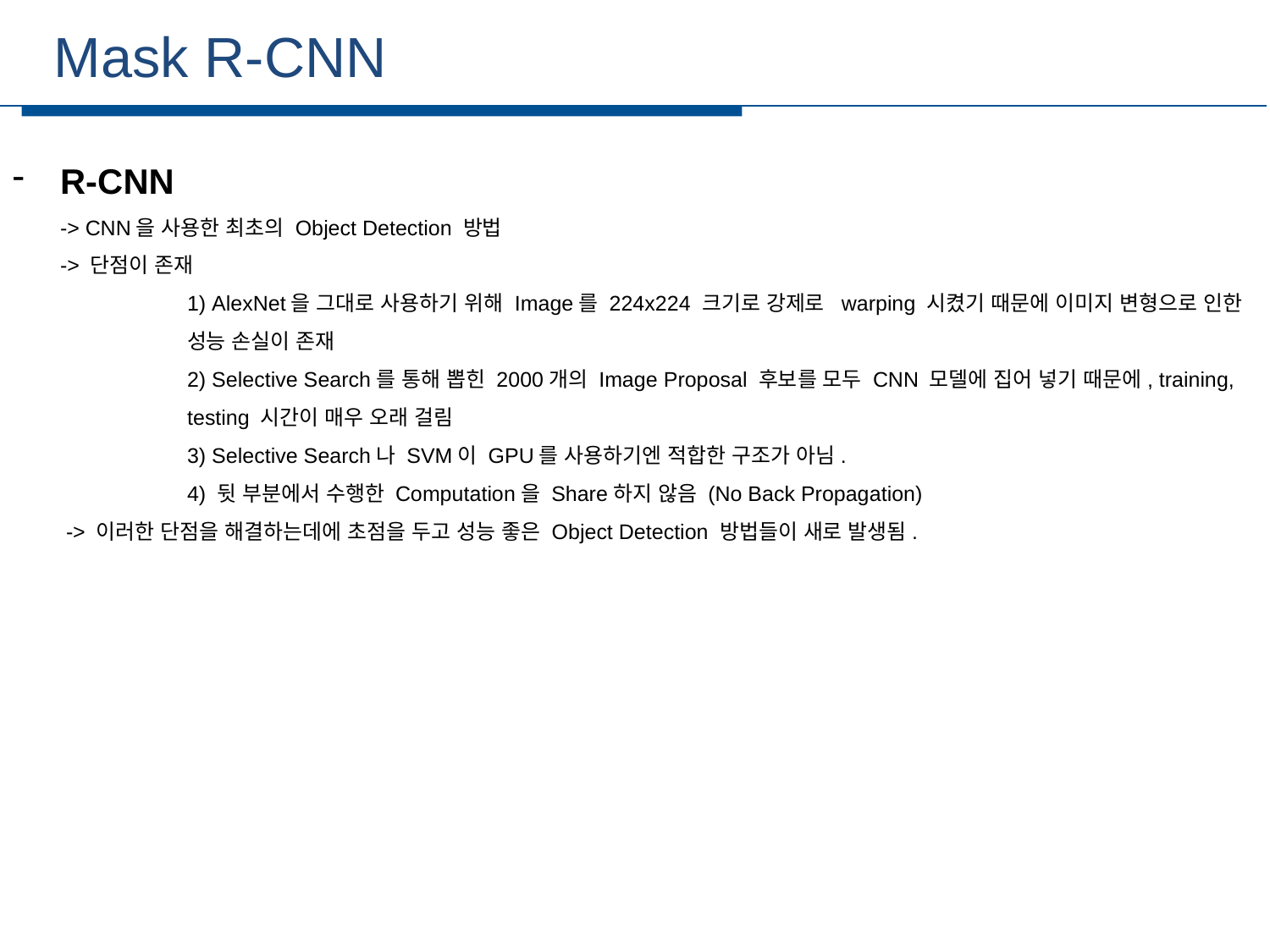

Mask R-CNN
세부일정

R-CNN
-> CNN을 사용한 최초의 Object Detection 방법
-> 단점이 존재
	1) AlexNet을 그대로 사용하기 위해 Image를 224x224 크기로 강제로  warping 시켰기 때문에 이미지 변형으로 인한 	성능 손실이 존재
	2) Selective Search를 통해 뽑힌 2000개의 Image Proposal 후보를 모두 CNN 모델에 집어 넣기 때문에, training, 	testing 시간이 매우 오래 걸림
	3) Selective Search나 SVM이 GPU를 사용하기엔 적합한 구조가 아님.
	4) 뒷 부분에서 수행한 Computation을 Share하지 않음 (No Back Propagation)
 -> 이러한 단점을 해결하는데에 초점을 두고 성능 좋은 Object Detection 방법들이 새로 발생됨.